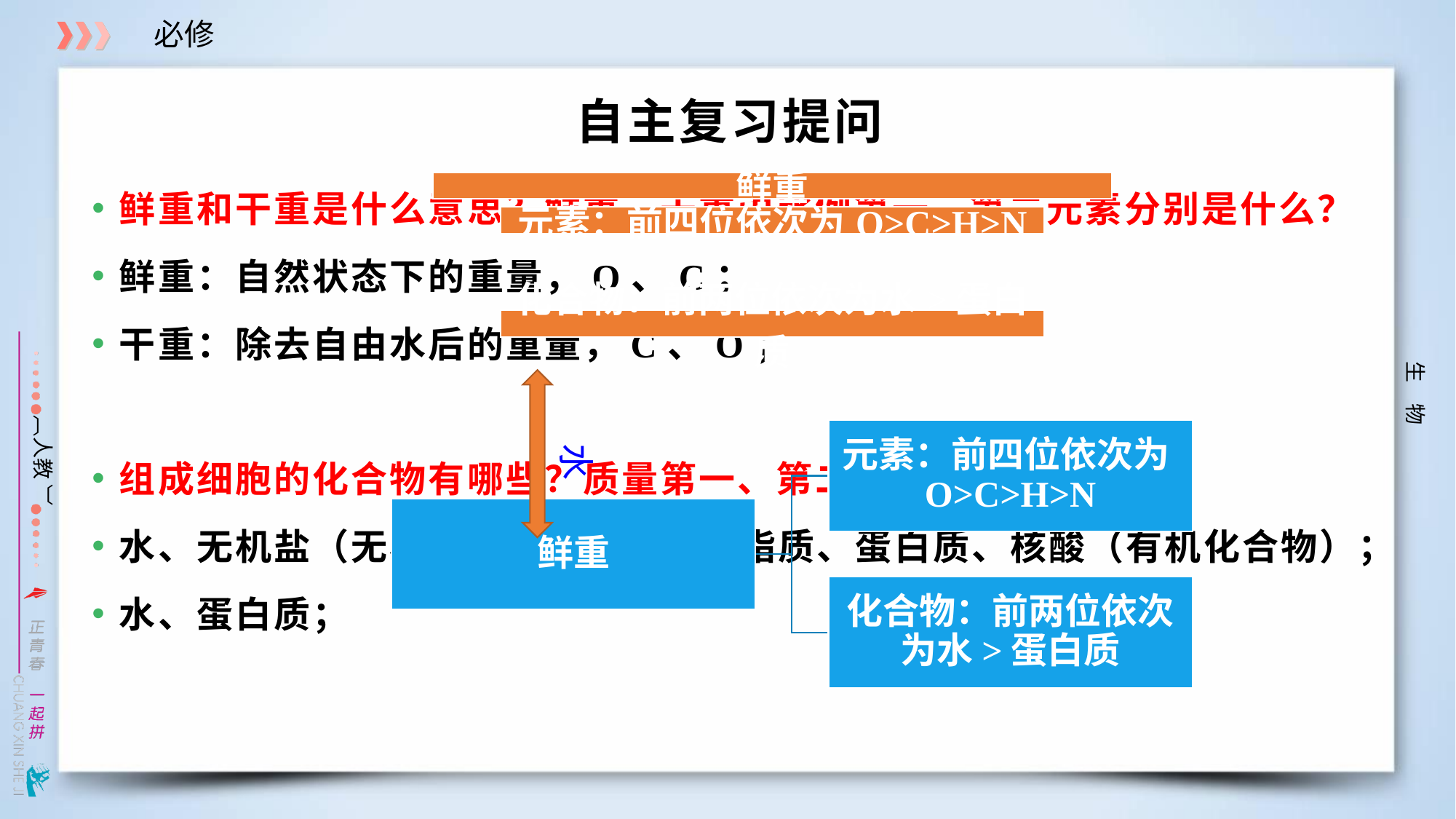

# 自主复习提问
鲜重
元素：前四位依次为O>C>H>N
化合物：前两位依次为水>蛋白质
鲜重和干重是什么意思？鲜重、干重中比例第一、第二元素分别是什么？
鲜重：自然状态下的重量，O、C；
干重：除去自由水后的重量，C、O；

组成细胞的化合物有哪些？质量第一、第二分别是什么？
水、无机盐（无机化合物）+糖类、脂质、蛋白质、核酸（有机化合物）；
水、蛋白质；

鲜重
元素：前四位依次为O>C>H>N
化合物：前两位依次为水>蛋白质
水